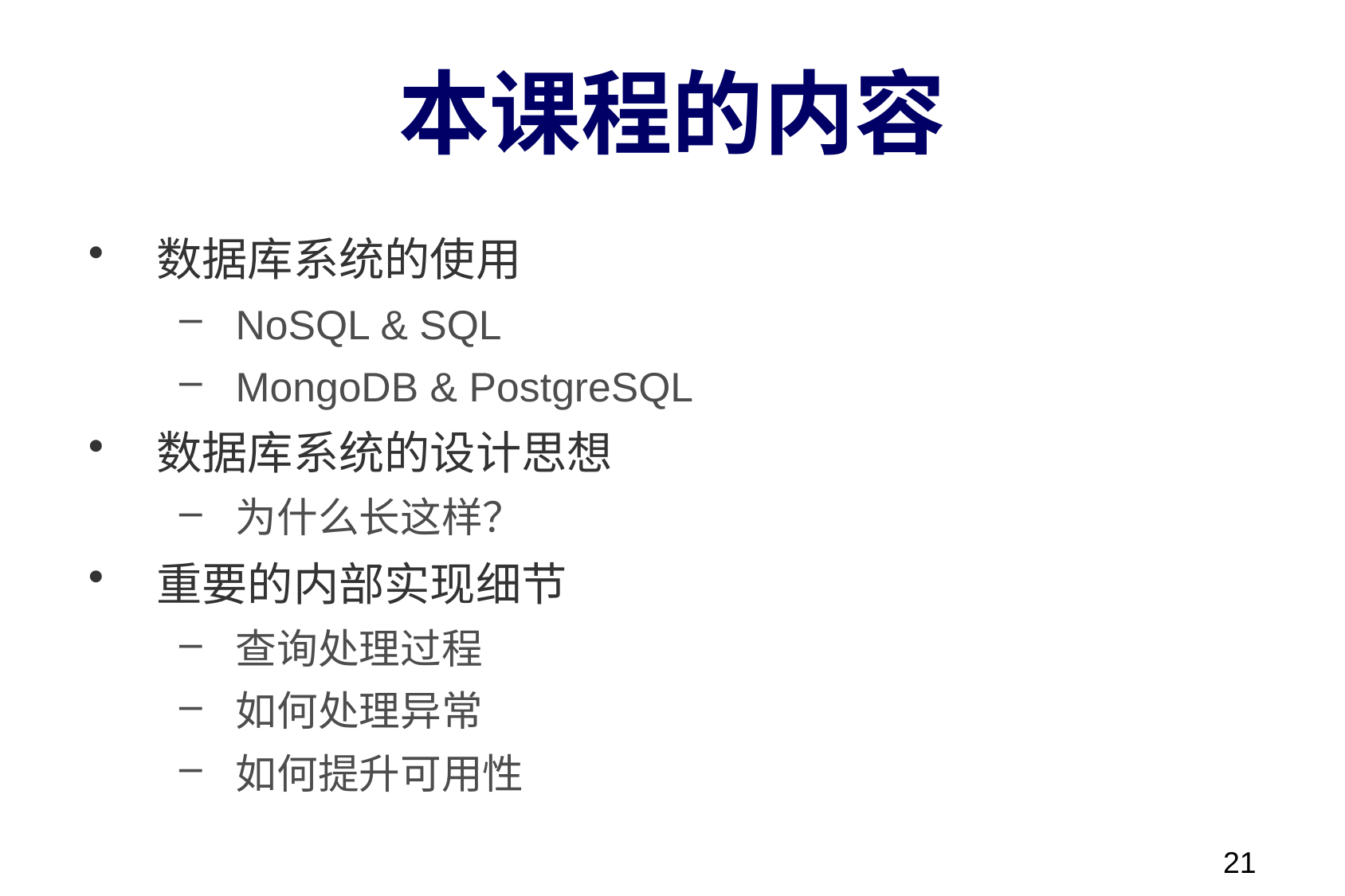

# 本课程的内容
数据库系统的使用
NoSQL & SQL
MongoDB & PostgreSQL
数据库系统的设计思想
为什么长这样？
重要的内部实现细节
查询处理过程
如何处理异常
如何提升可用性
21